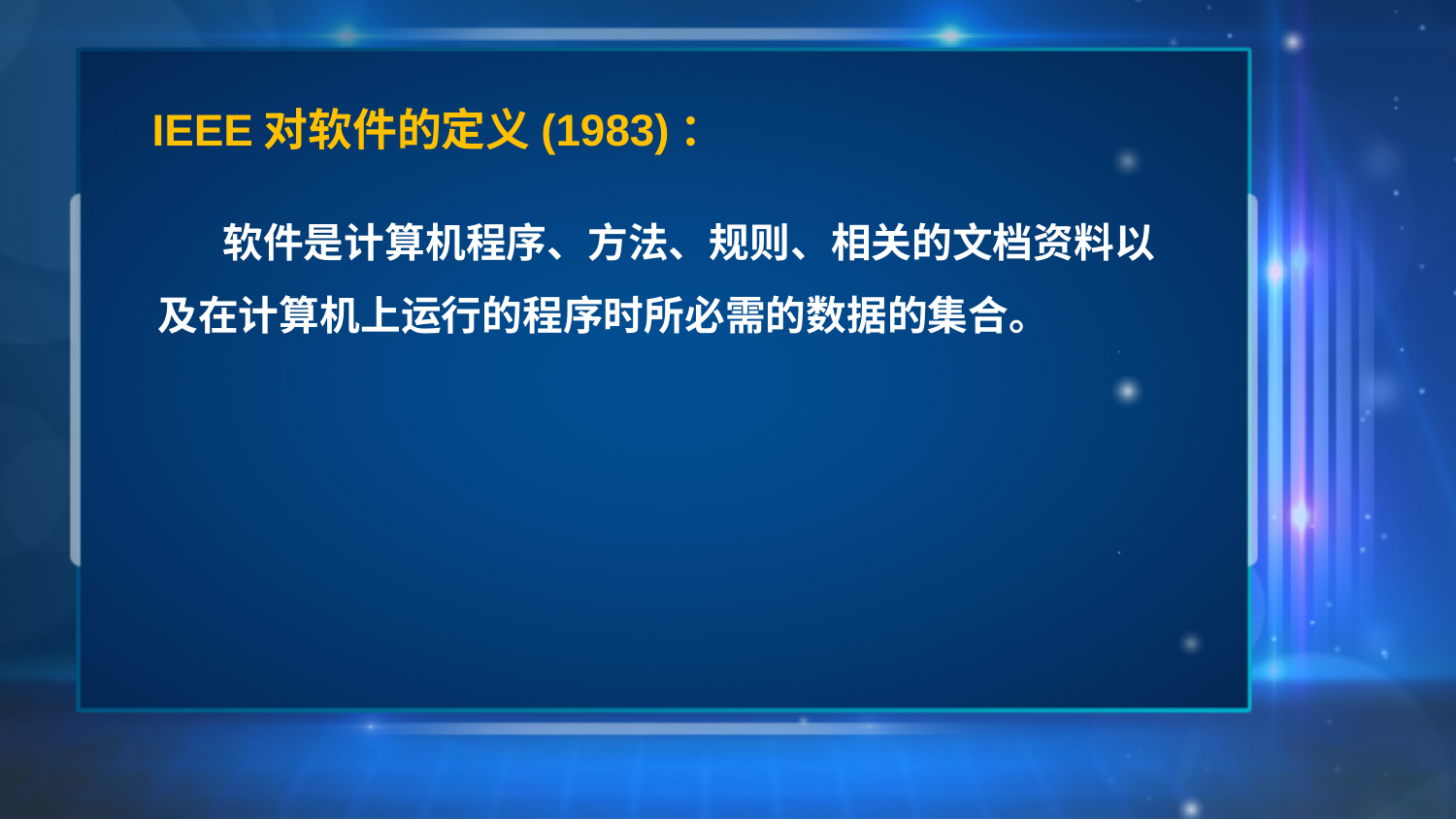

# IEEE对软件的定义(1983)：
      软件是计算机程序、方法、规则、相关的文档资料以及在计算机上运行的程序时所必需的数据的集合。